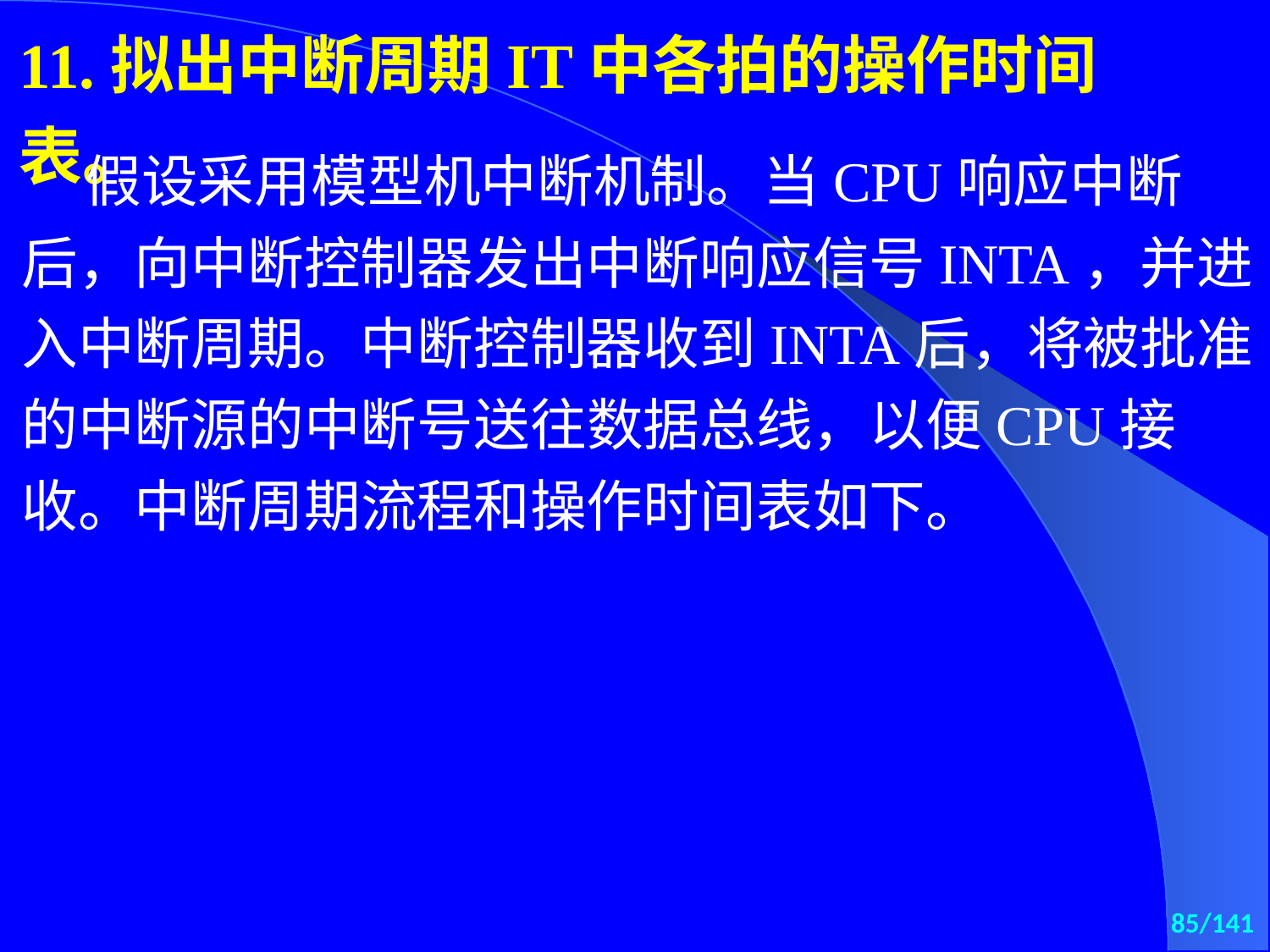

11.拟出中断周期IT中各拍的操作时间表。
假设采用模型机中断机制。当CPU响应中断后，向中断控制器发出中断响应信号INTA，并进入中断周期。中断控制器收到INTA后，将被批准的中断源的中断号送往数据总线，以便CPU接收。中断周期流程和操作时间表如下。
85/141